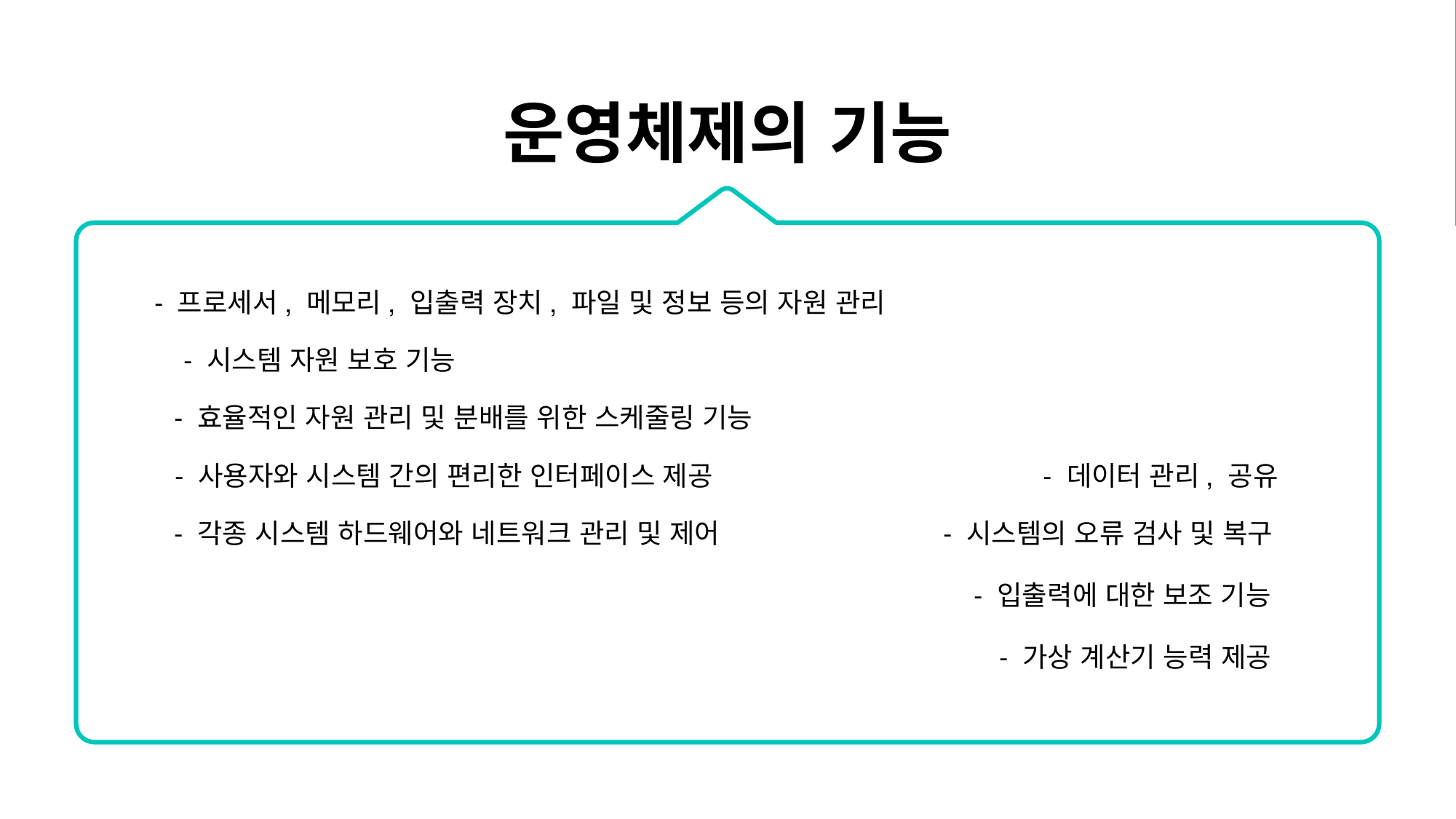

운영체제의 기능

- 프로세서, 메모리, 입출력 장치, 파일 및 정보 등의 자원 관리
- 시스템 자원 보호 기능
- 효율적인 자원 관리 및 분배를 위한 스케줄링 기능
- 사용자와 시스템 간의 편리한 인터페이스 제공
- 데이터 관리, 공유
- 각종 시스템 하드웨어와 네트워크 관리 및 제어
- 시스템의 오류 검사 및 복구
- 입출력에 대한 보조 기능
- 가상 계산기 능력 제공